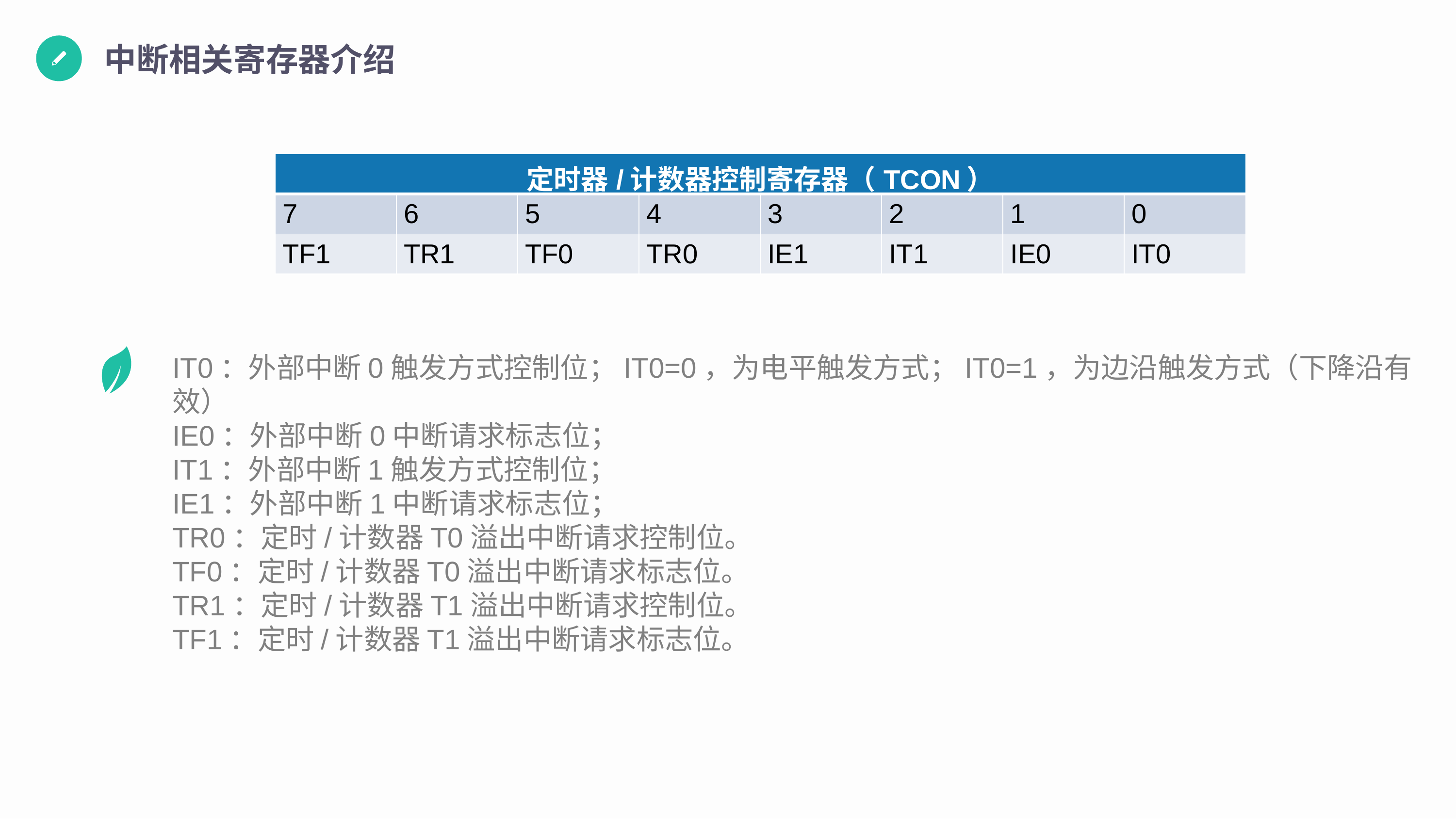

中断相关寄存器介绍

| 定时器/计数器控制寄存器（TCON） |  |  |  |  |  |  |  |
| --- | --- | --- | --- | --- | --- | --- | --- |
| 7 | 6 | 5 | 4 | 3 | 2 | 1 | 0 |
| TF1 | TR1 | TF0 | TR0 | IE1 | IT1 | IE0 | IT0 |

IT0：外部中断0触发方式控制位；IT0=0，为电平触发方式；IT0=1，为边沿触发方式（下降沿有效）
IE0：外部中断0中断请求标志位；
IT1：外部中断1触发方式控制位；
IE1：外部中断1中断请求标志位；
TR0：定时/计数器T0溢出中断请求控制位。
TF0：定时/计数器T0溢出中断请求标志位。
TR1：定时/计数器T1溢出中断请求控制位。
TF1：定时/计数器T1溢出中断请求标志位。